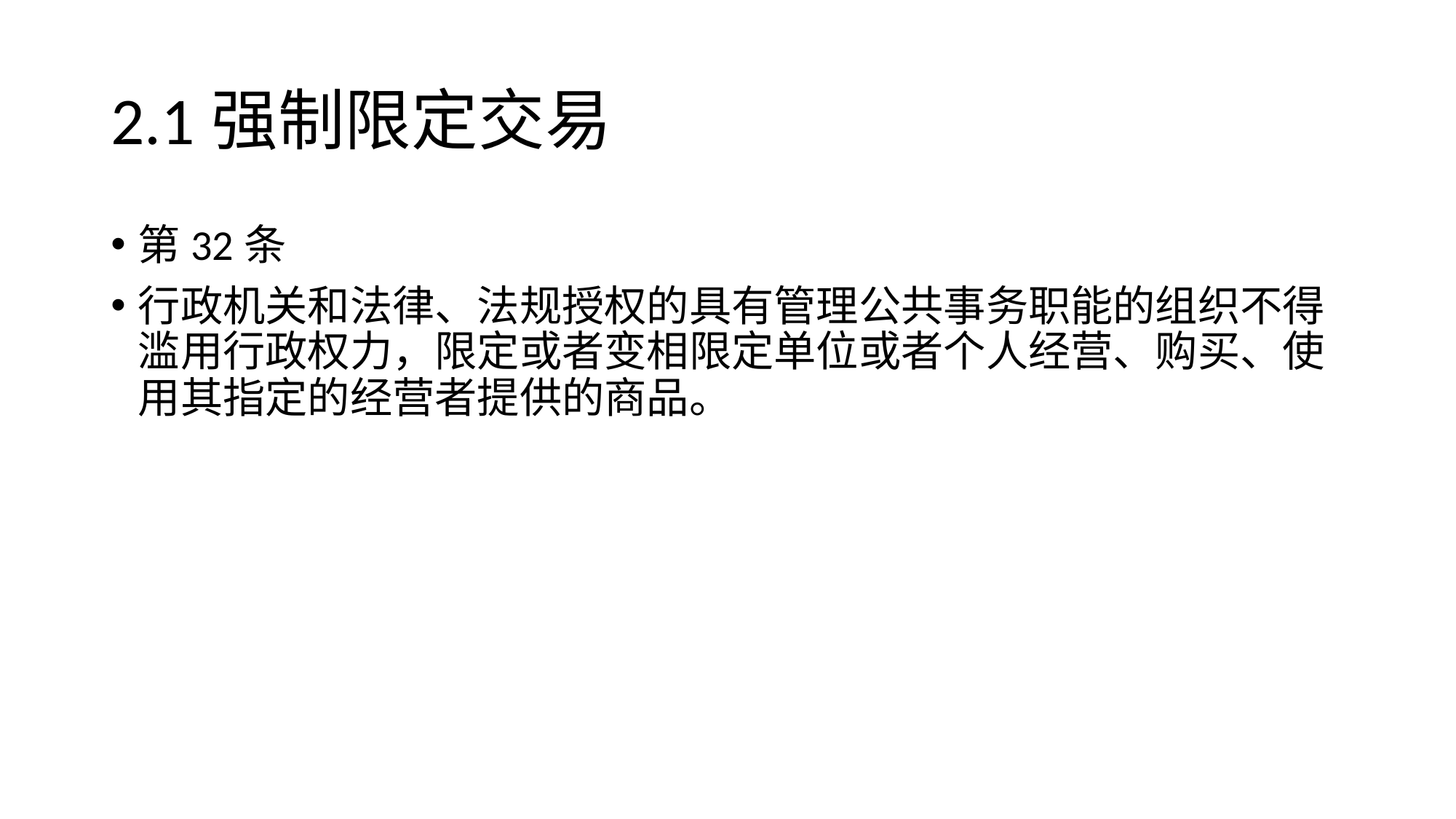

# 2.1强制限定交易
第32条
行政机关和法律、法规授权的具有管理公共事务职能的组织不得滥用行政权力，限定或者变相限定单位或者个人经营、购买、使用其指定的经营者提供的商品。